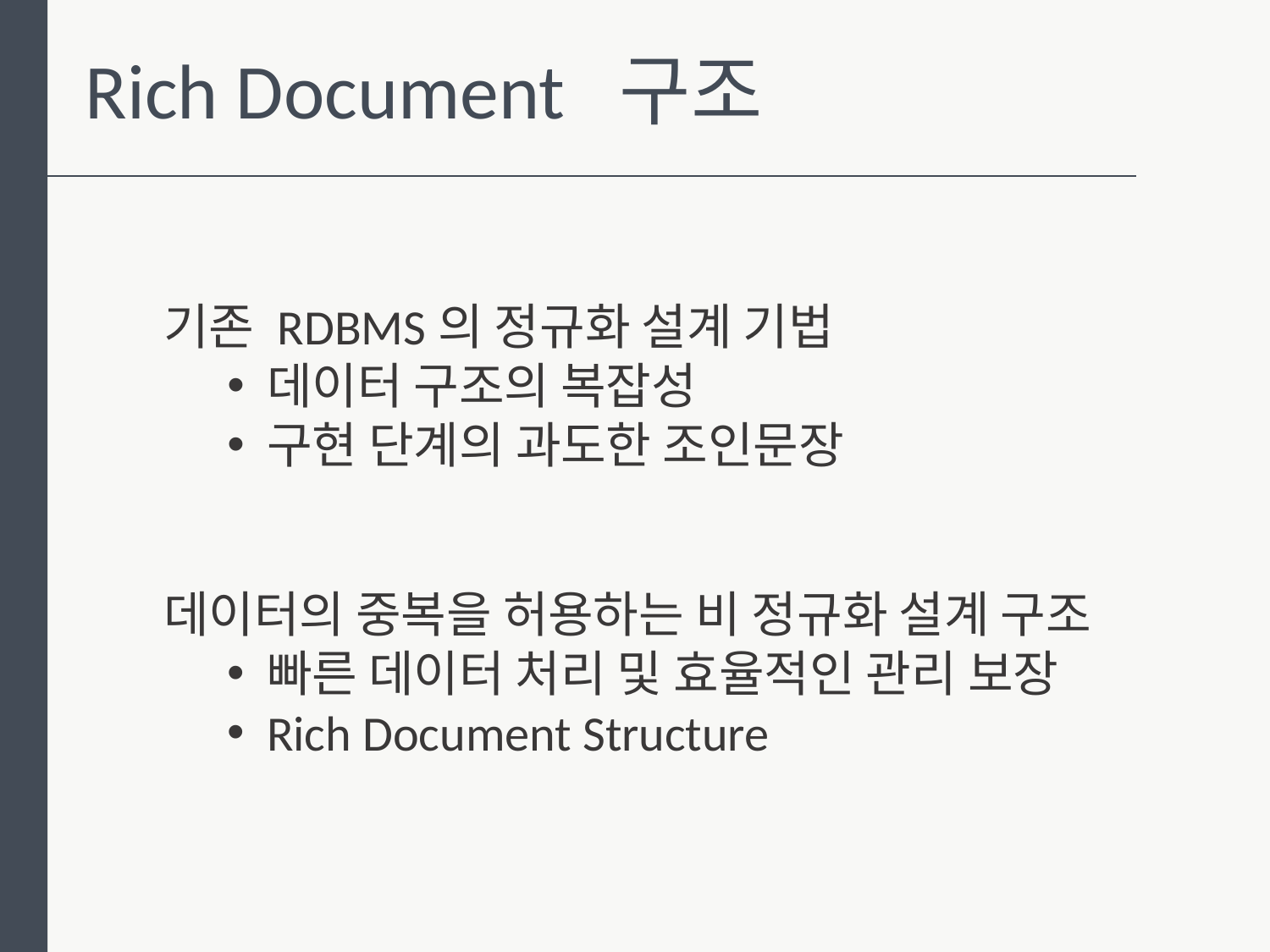

Rich Document  구조
기존 RDBMS의 정규화 설계 기법
데이터 구조의 복잡성
구현 단계의 과도한 조인문장
데이터의 중복을 허용하는 비 정규화 설계 구조
빠른 데이터 처리 및 효율적인 관리 보장
Rich Document Structure